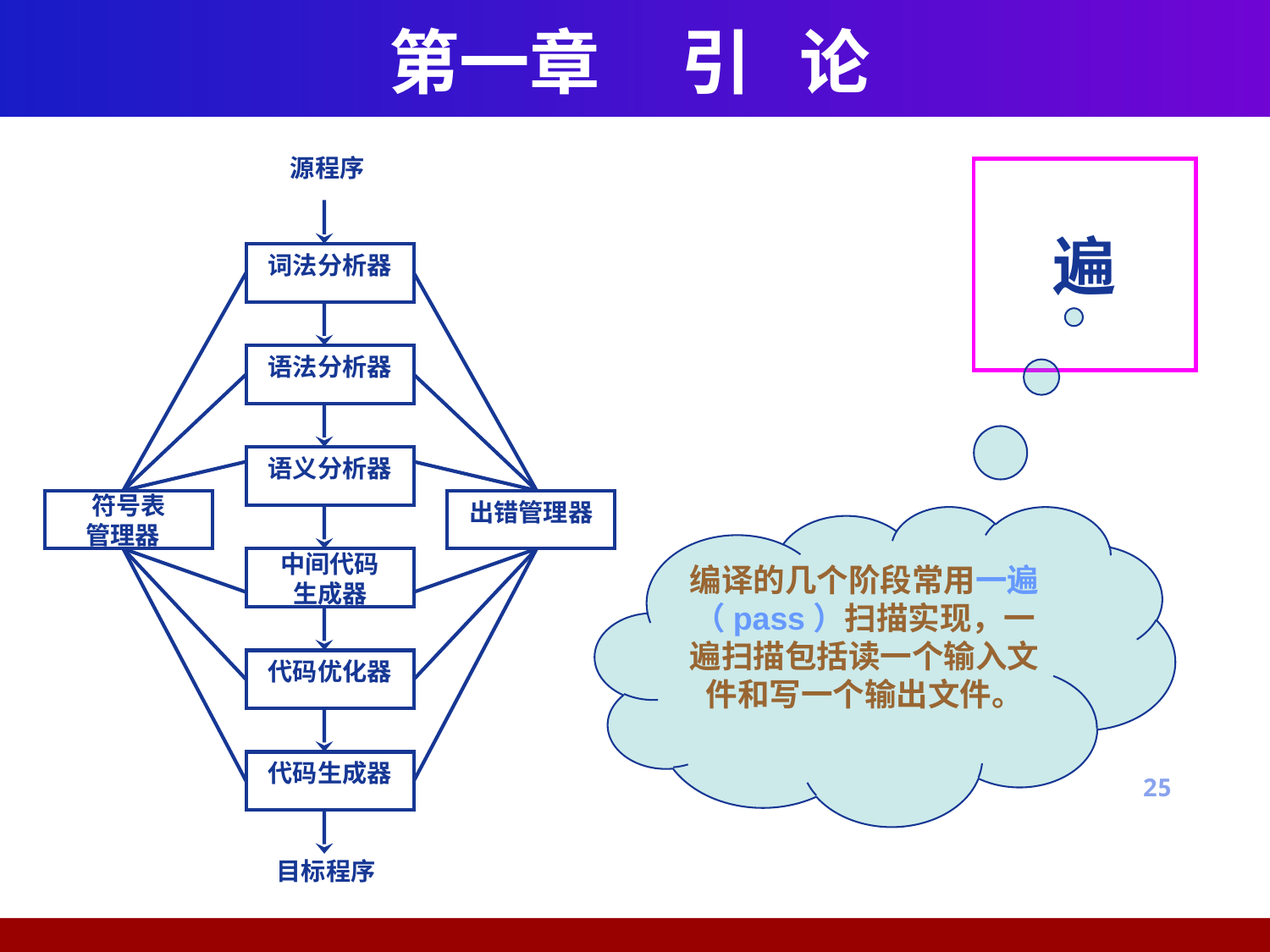

# 第一章     引   论
源程序

词法分析器

语法分析器

语义分析器

符号表
管理器

出错管理器

中间代码
生成器

代码优化器

代码生成器

目标程序
遍
编译的几个阶段常用一遍（pass）扫描实现，一遍扫描包括读一个输入文件和写一个输出文件。
25